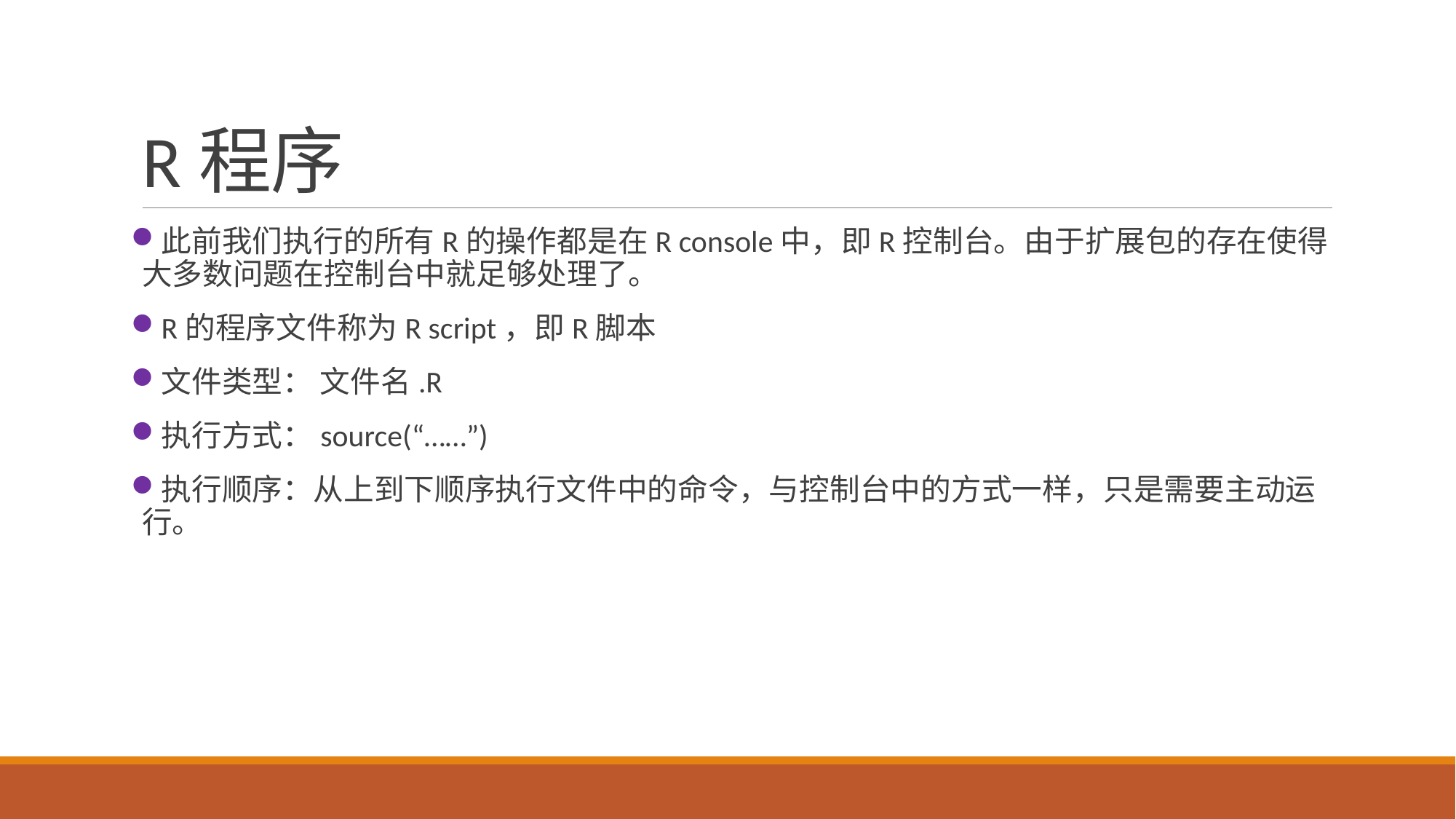

# R程序
此前我们执行的所有R的操作都是在R console中，即R控制台。由于扩展包的存在使得大多数问题在控制台中就足够处理了。
R的程序文件称为R script，即R脚本
文件类型： 文件名.R
执行方式：source(“……”)
执行顺序：从上到下顺序执行文件中的命令，与控制台中的方式一样，只是需要主动运行。